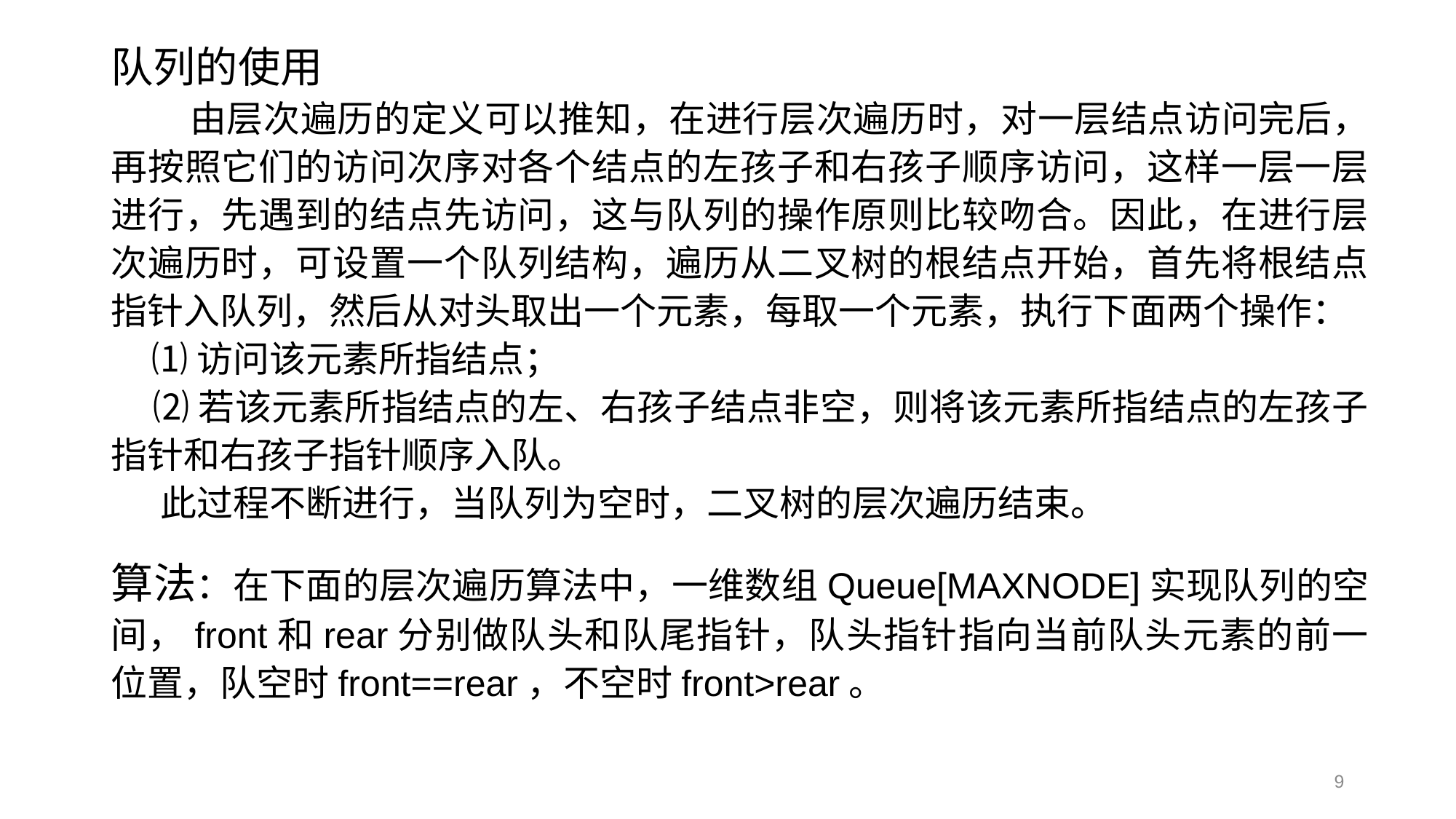

队列的使用
        由层次遍历的定义可以推知，在进行层次遍历时，对一层结点访问完后，再按照它们的访问次序对各个结点的左孩子和右孩子顺序访问，这样一层一层进行，先遇到的结点先访问，这与队列的操作原则比较吻合。因此，在进行层次遍历时，可设置一个队列结构，遍历从二叉树的根结点开始，首先将根结点指针入队列，然后从对头取出一个元素，每取一个元素，执行下面两个操作：
     ⑴访问该元素所指结点；
     ⑵若该元素所指结点的左、右孩子结点非空，则将该元素所指结点的左孩子指针和右孩子指针顺序入队。
     此过程不断进行，当队列为空时，二叉树的层次遍历结束。
算法：在下面的层次遍历算法中，一维数组Queue[MAXNODE]实现队列的空间，front和rear分别做队头和队尾指针，队头指针指向当前队头元素的前一位置，队空时front==rear，不空时front>rear。
9